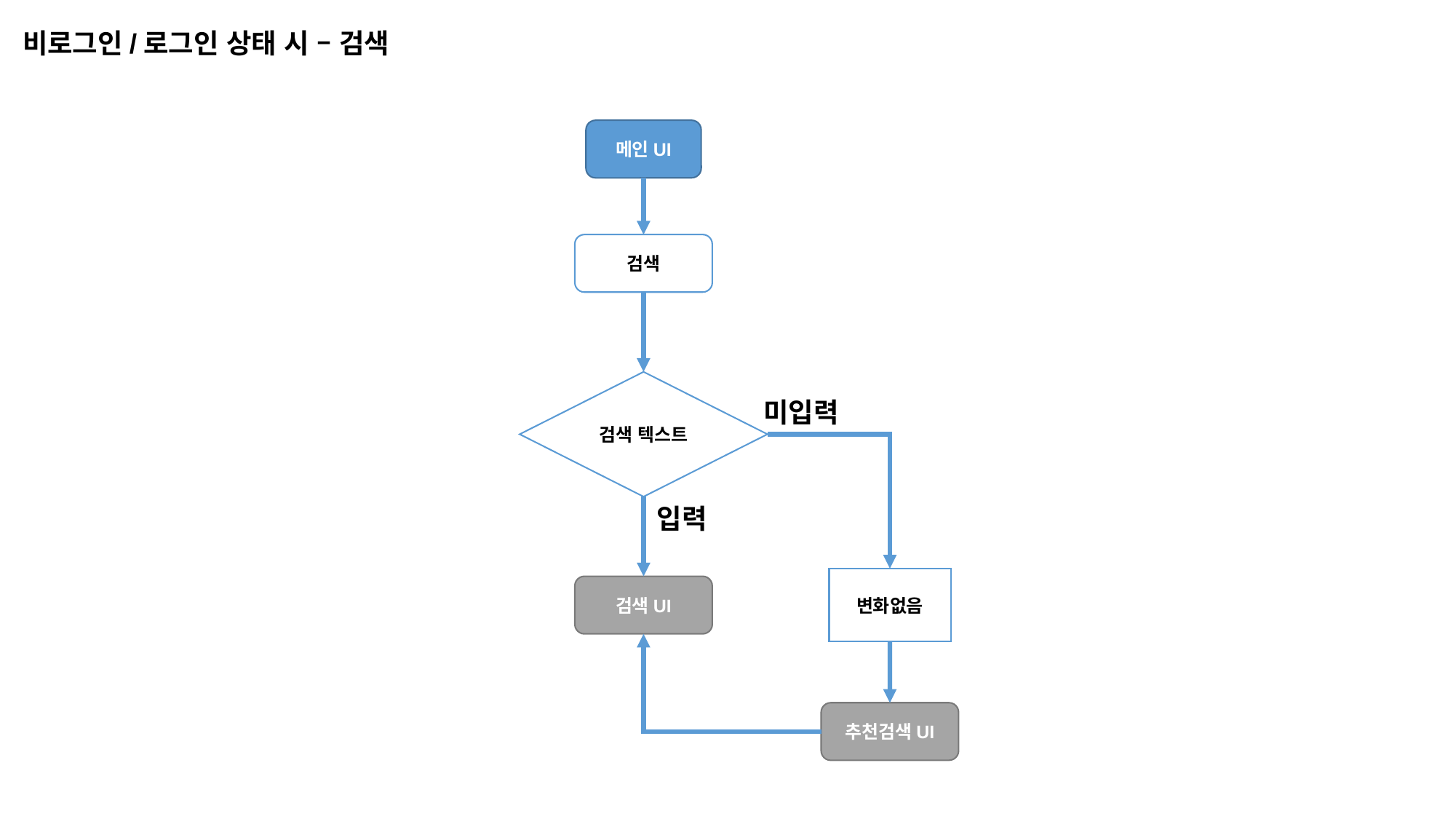

비로그인/로그인 상태 시 – 검색
메인UI
검색
검색 텍스트
미입력
입력
변화없음
검색UI
추천검색UI